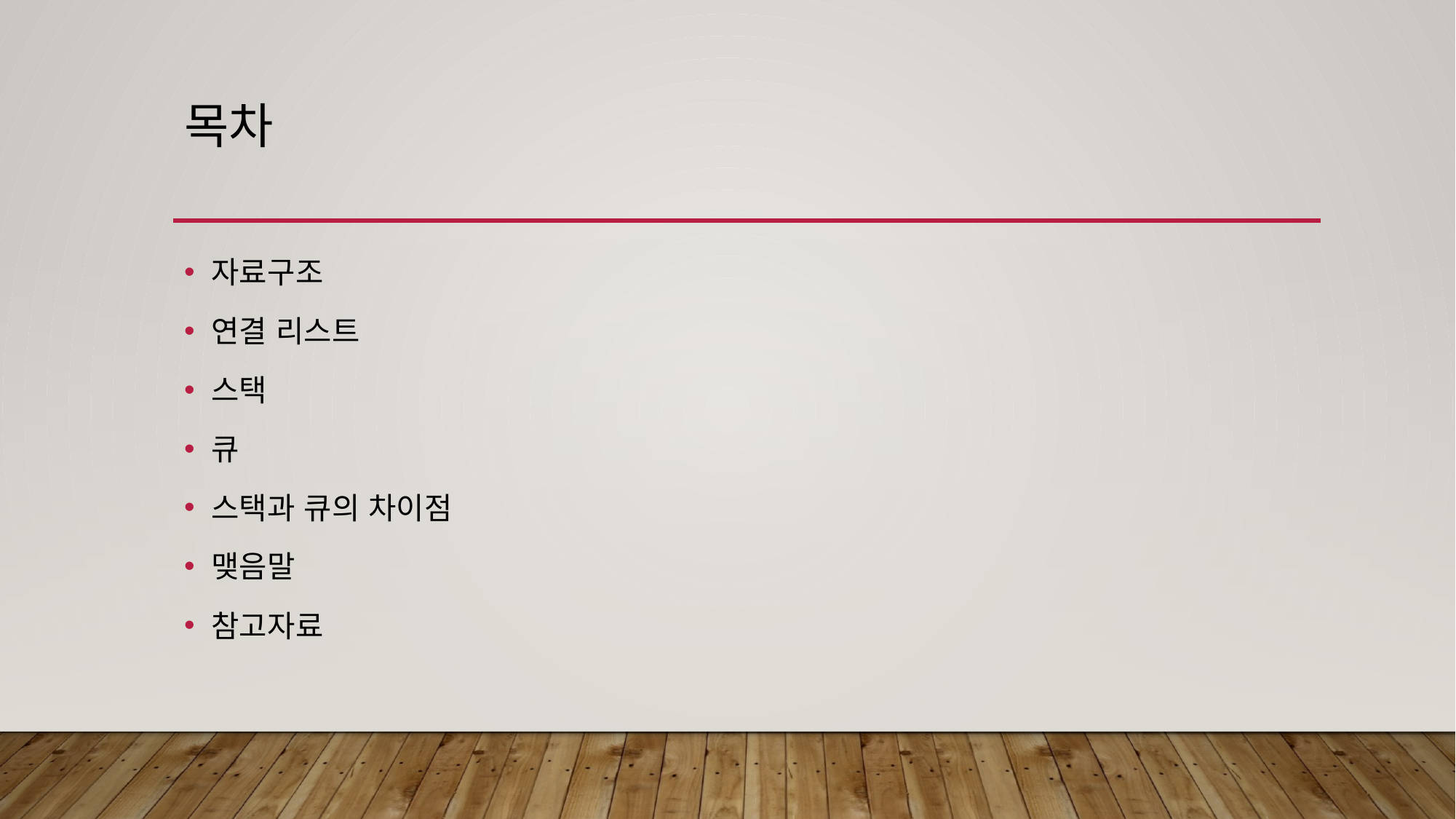

# 목차
자료구조
연결 리스트
스택
큐
스택과 큐의 차이점
맺음말
참고자료